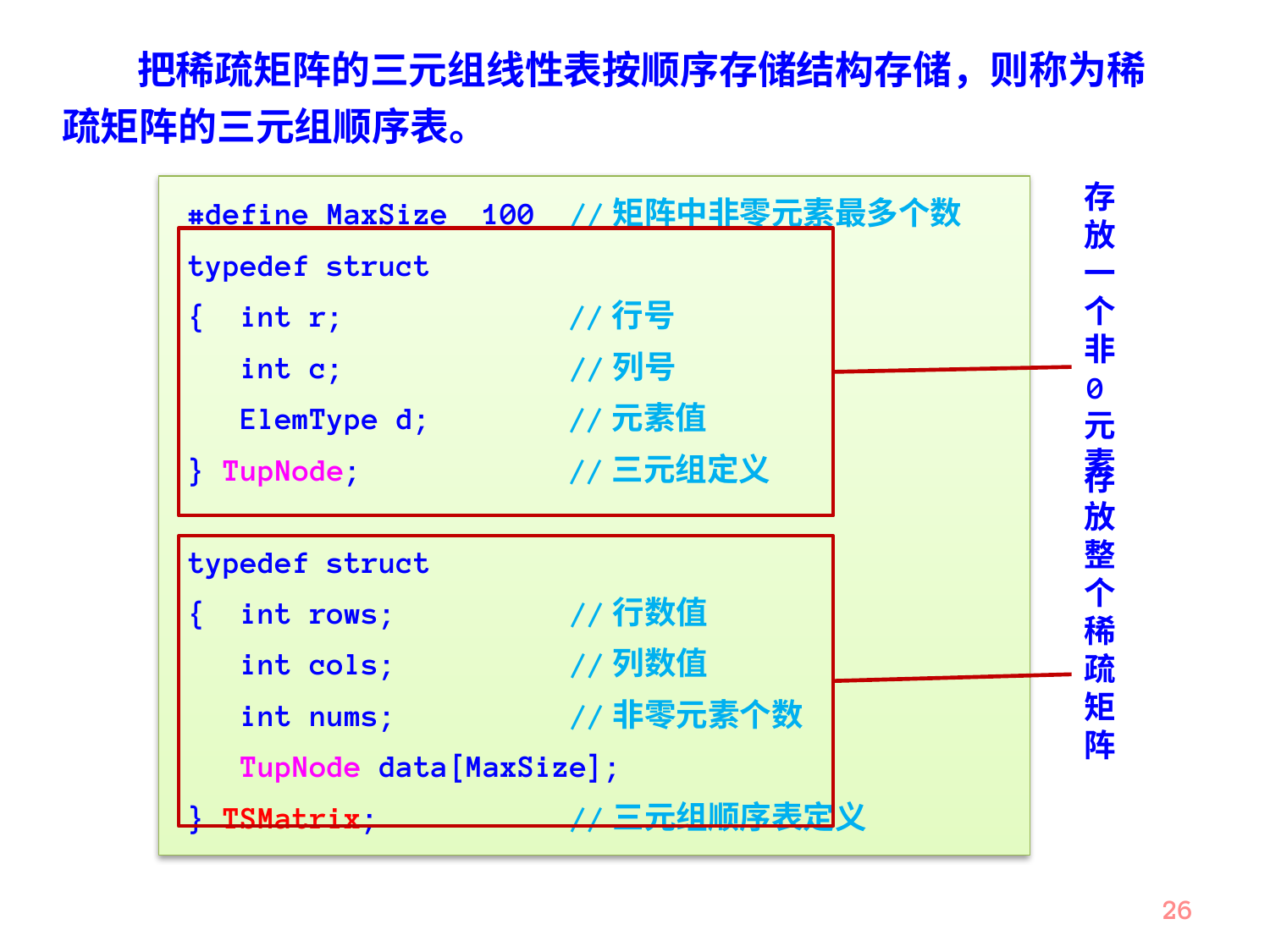

把稀疏矩阵的三元组线性表按顺序存储结构存储，则称为稀疏矩阵的三元组顺序表。
存放一个非
0
元素

#define MaxSize  100  //矩阵中非零元素最多个数
typedef struct
{  int r;            	//行号
   int c;             //列号
   ElemType d;     	//元素值
} TupNode;          	//三元组定义
typedef struct
{  int rows;          //行数值
   int cols;          //列数值
   int nums;          //非零元素个数
   TupNode data[MaxSize];
} TSMatrix;           //三元组顺序表定义
存放整个
稀疏矩阵

26